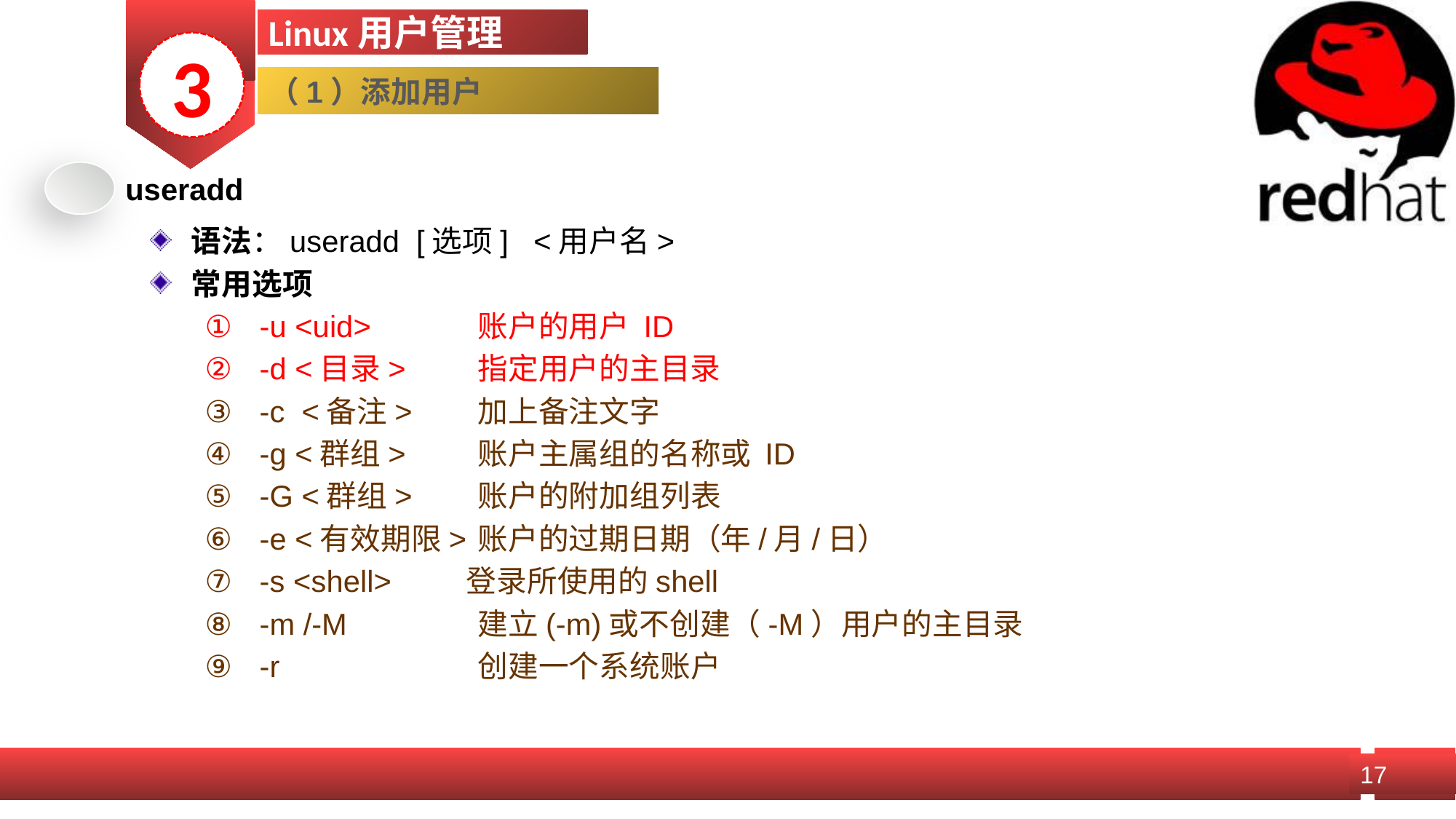

Linux用户管理
3
（1）添加用户

useradd
语法：useradd  [选项]   <用户名>
常用选项
-u <uid> 　	账户的用户 ID
-d <目录> 	指定用户的主目录
-c  <备注>	加上备注文字
-g <群组> 　	账户主属组的名称或 ID
-G <群组> 　	账户的附加组列表
-e <有效期限>	账户的过期日期（年/月/日）
-s <shell>　 　登录所使用的shell
-m /-M　	建立(-m)或不创建（-M）用户的主目录
-r 　		创建一个系统账户